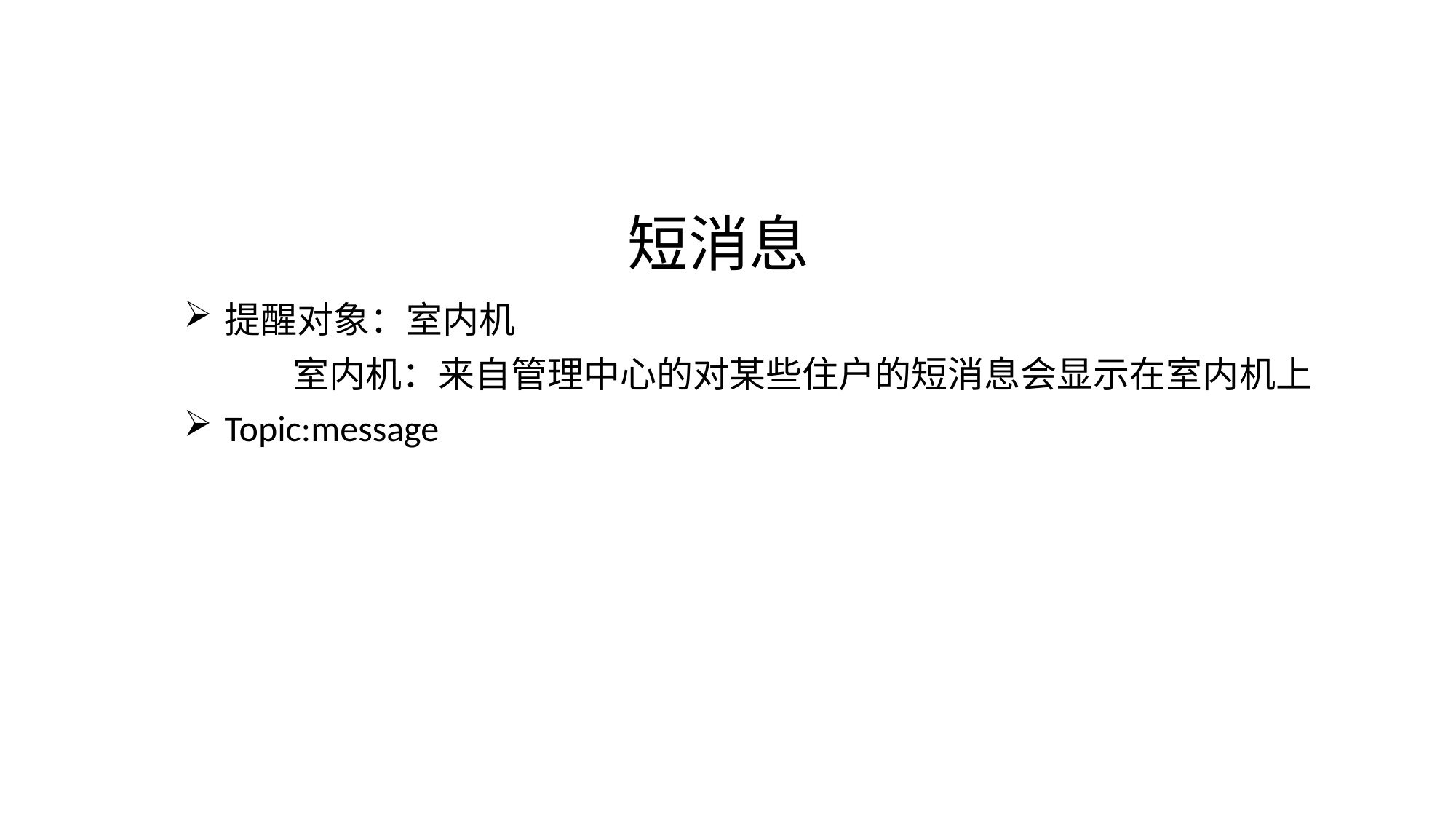

# 短消息
提醒对象：室内机
	室内机：来自管理中心的对某些住户的短消息会显示在室内机上
Topic:message